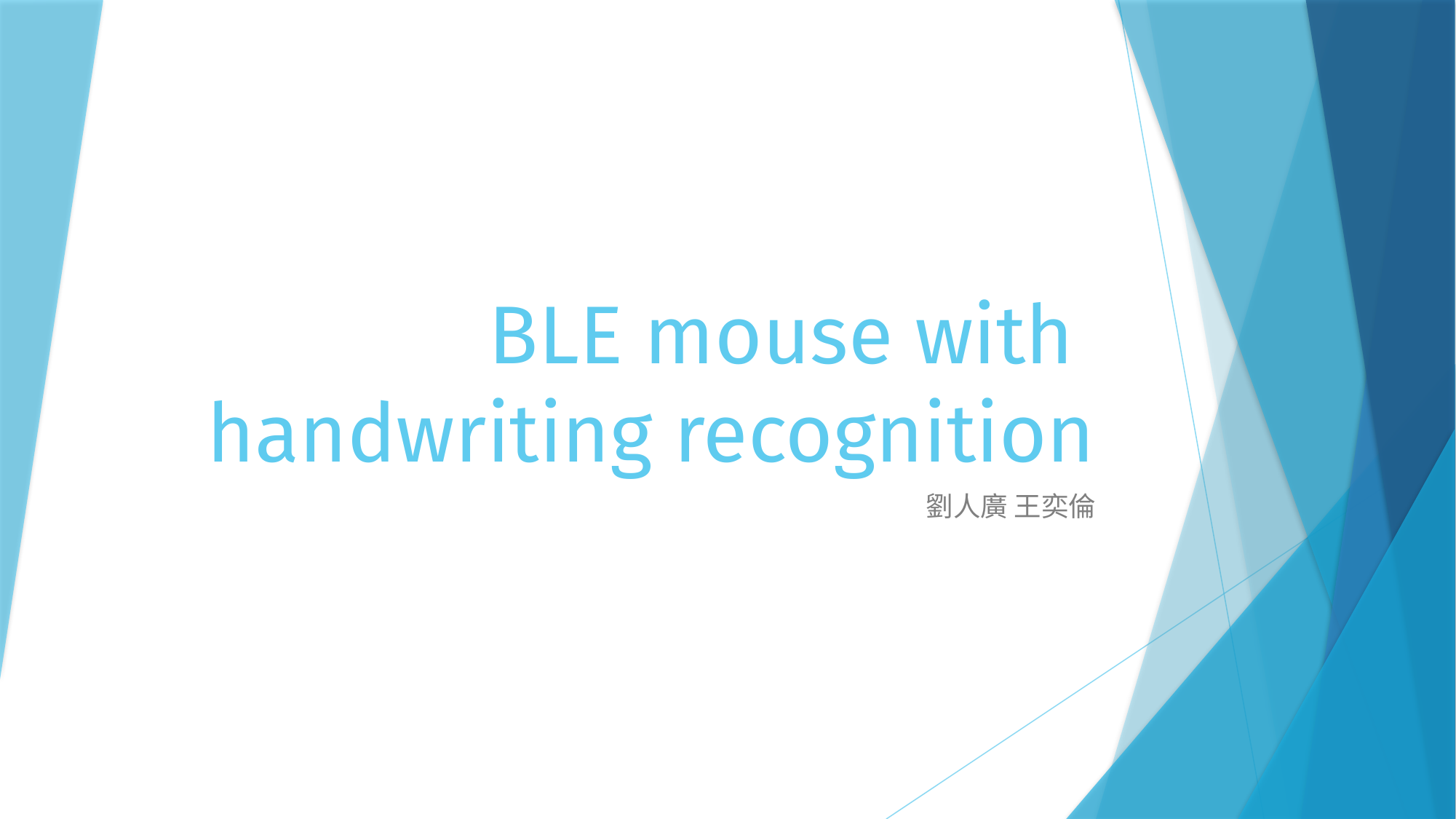

# BLE mouse with handwriting recognition
劉人廣 王奕倫